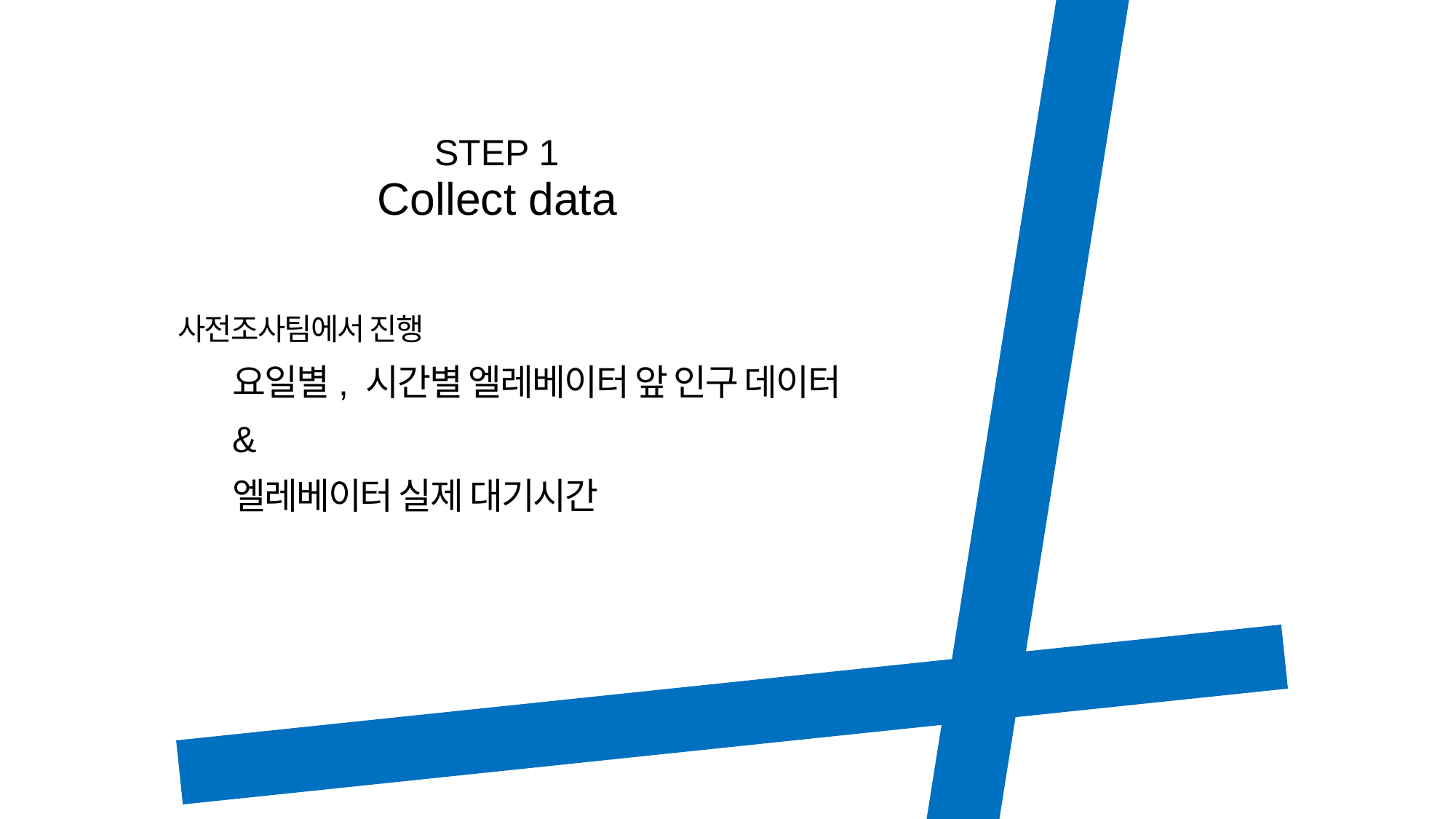

STEP 1
Collect data

사전조사팀에서 진행
요일별, 시간별 엘레베이터 앞 인구 데이터
&
엘레베이터 실제 대기시간